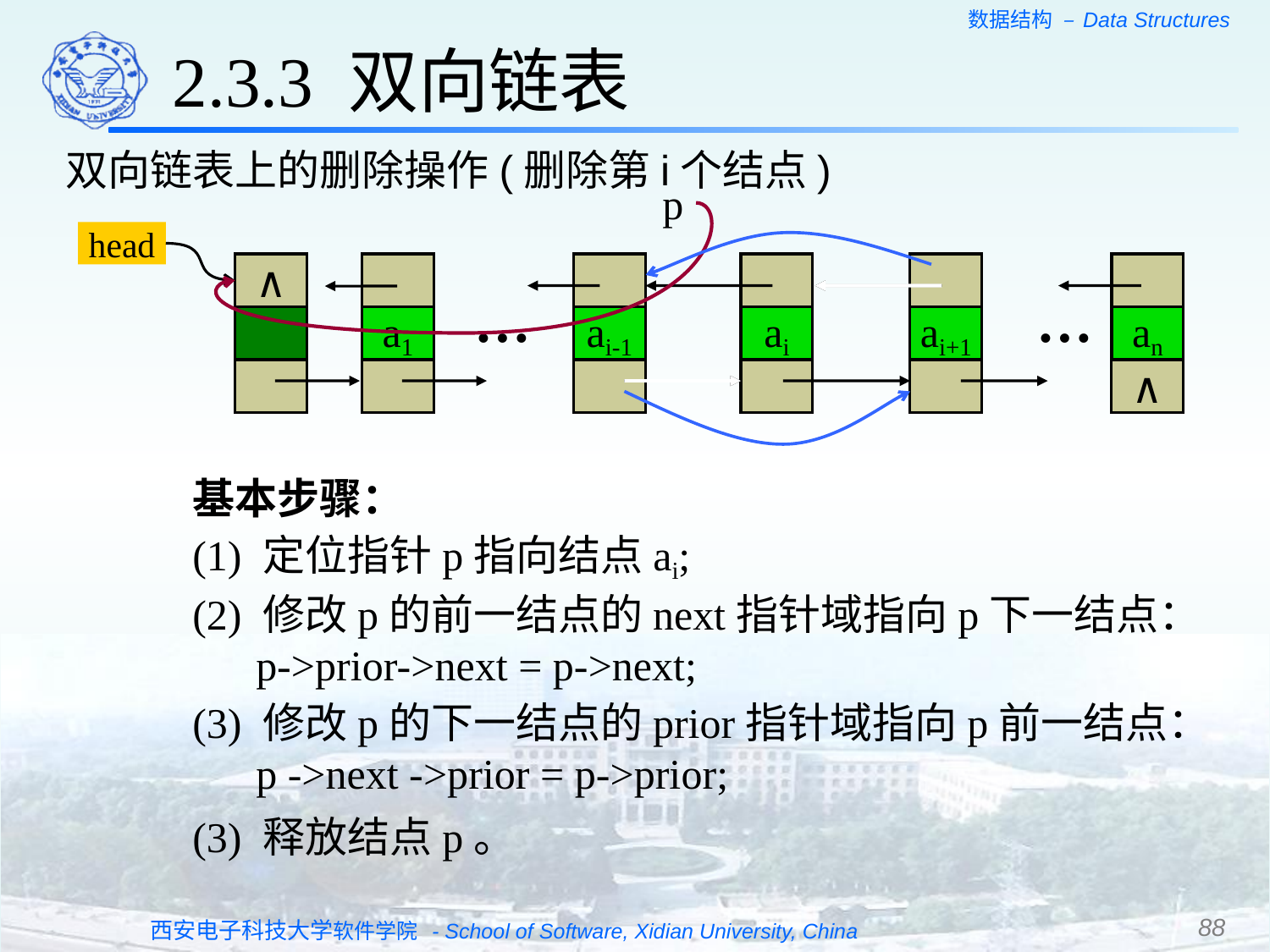

2.3.3 双向链表
双向链表上的删除操作(删除第i个结点)
p
head
∧

…

…

a1
ai-1
ai
ai+1
an

∧

基本步骤：
(1) 定位指针p指向结点ai;
(2) 修改p的前一结点的next指针域指向p下一结点：
p->prior->next = p->next;
(3) 修改p的下一结点的prior指针域指向p前一结点：
p ->next ->prior = p->prior;
(3) 释放结点p。
88